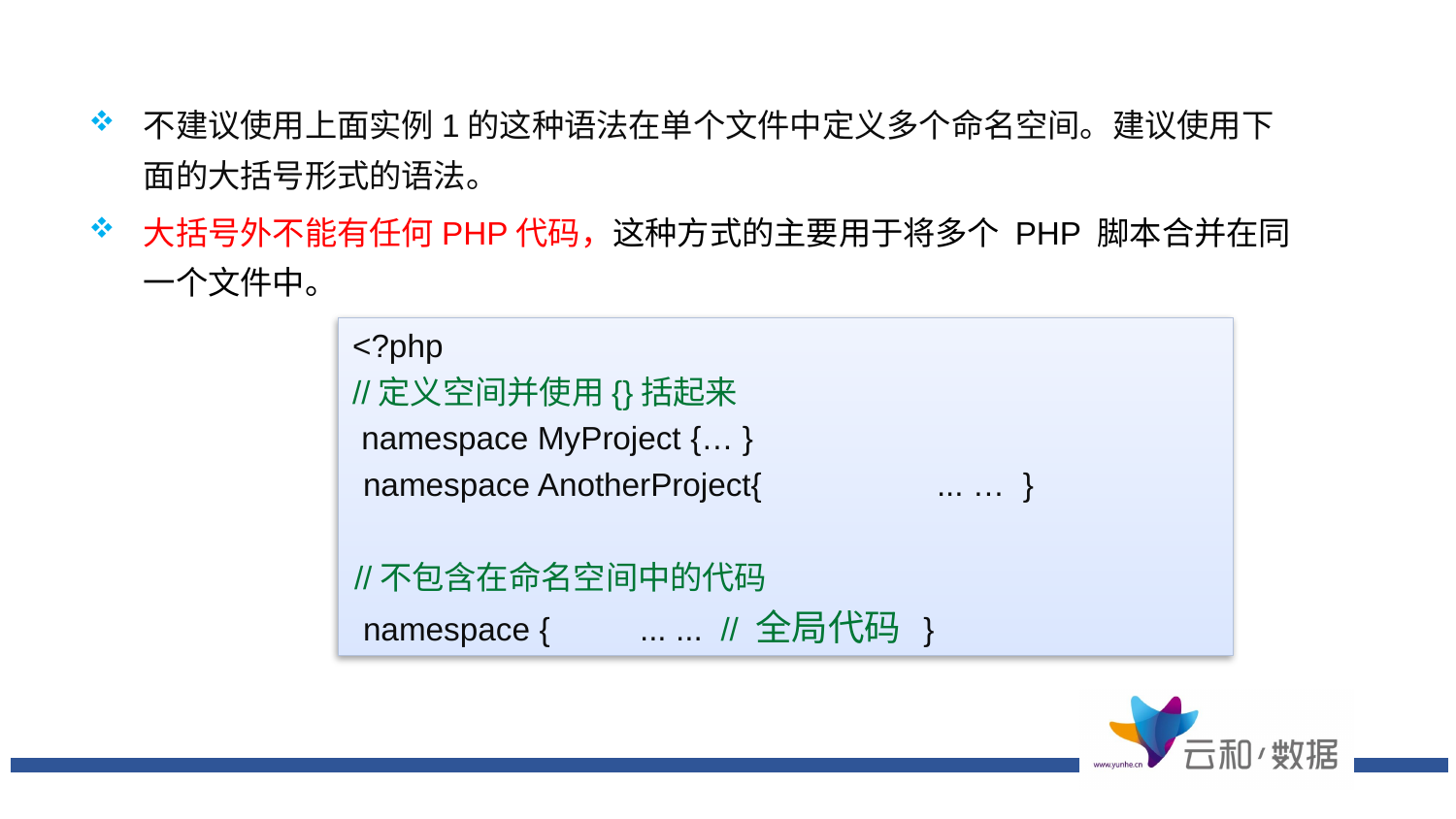

不建议使用上面实例1的这种语法在单个文件中定义多个命名空间。建议使用下面的大括号形式的语法。
大括号外不能有任何PHP代码，这种方式的主要用于将多个 PHP 脚本合并在同一个文件中。

<?php
//定义空间并使用{}括起来
 namespace MyProject {… }
 namespace AnotherProject{     	... …  }

//不包含在命名空间中的代码
 namespace {          ... ...  // 全局代码  }
10